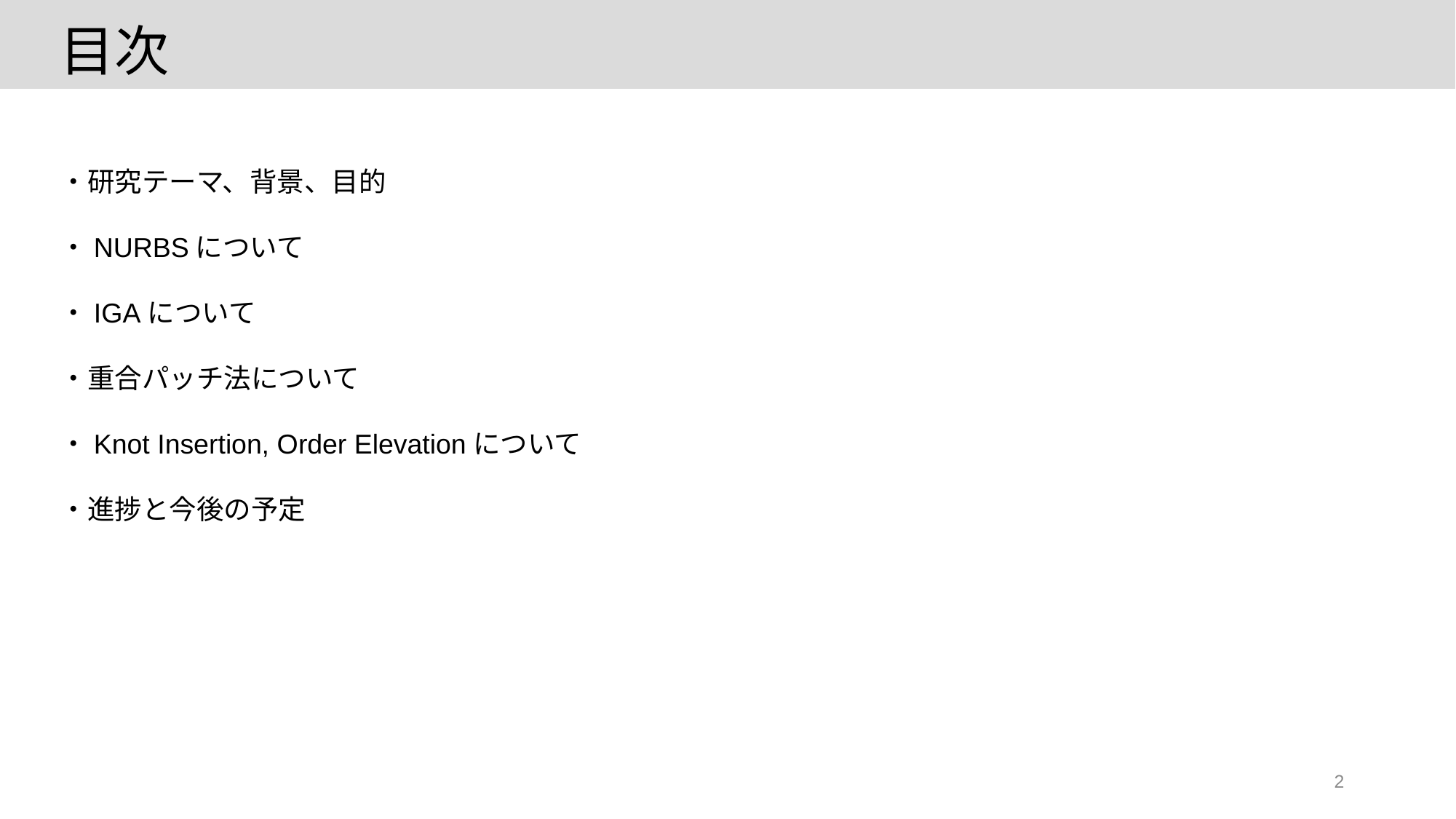

目次
・研究テーマ、背景、目的

・NURBSについて

・IGAについて

・重合パッチ法について

・Knot Insertion, Order Elevationについて

・進捗と今後の予定
2